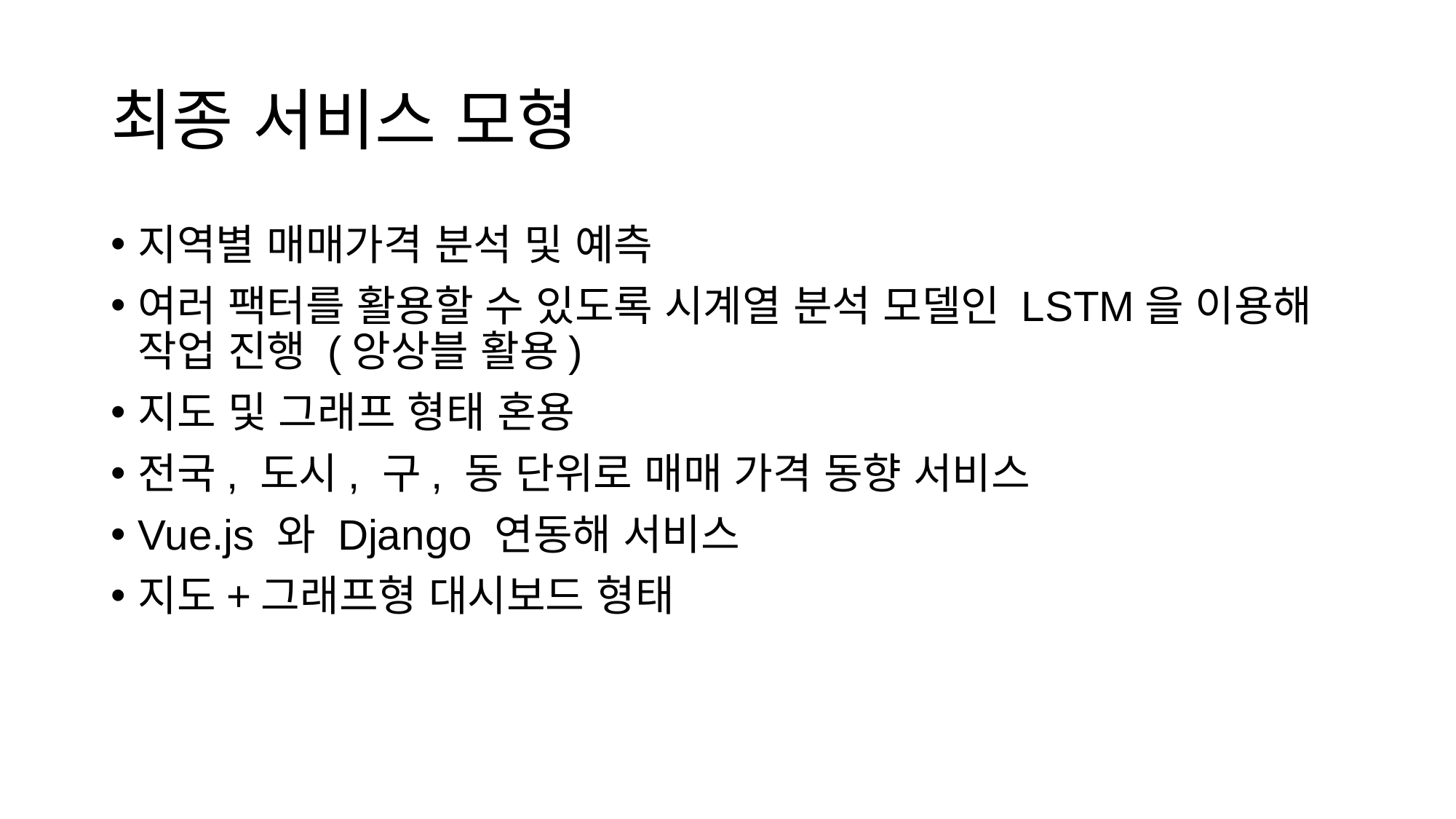

# 최종 서비스 모형
지역별 매매가격 분석 및 예측
여러 팩터를 활용할 수 있도록 시계열 분석 모델인 LSTM을 이용해 작업 진행 (앙상블 활용)
지도 및 그래프 형태 혼용
전국, 도시, 구, 동 단위로 매매 가격 동향 서비스
Vue.js 와 Django 연동해 서비스
지도+그래프형 대시보드 형태